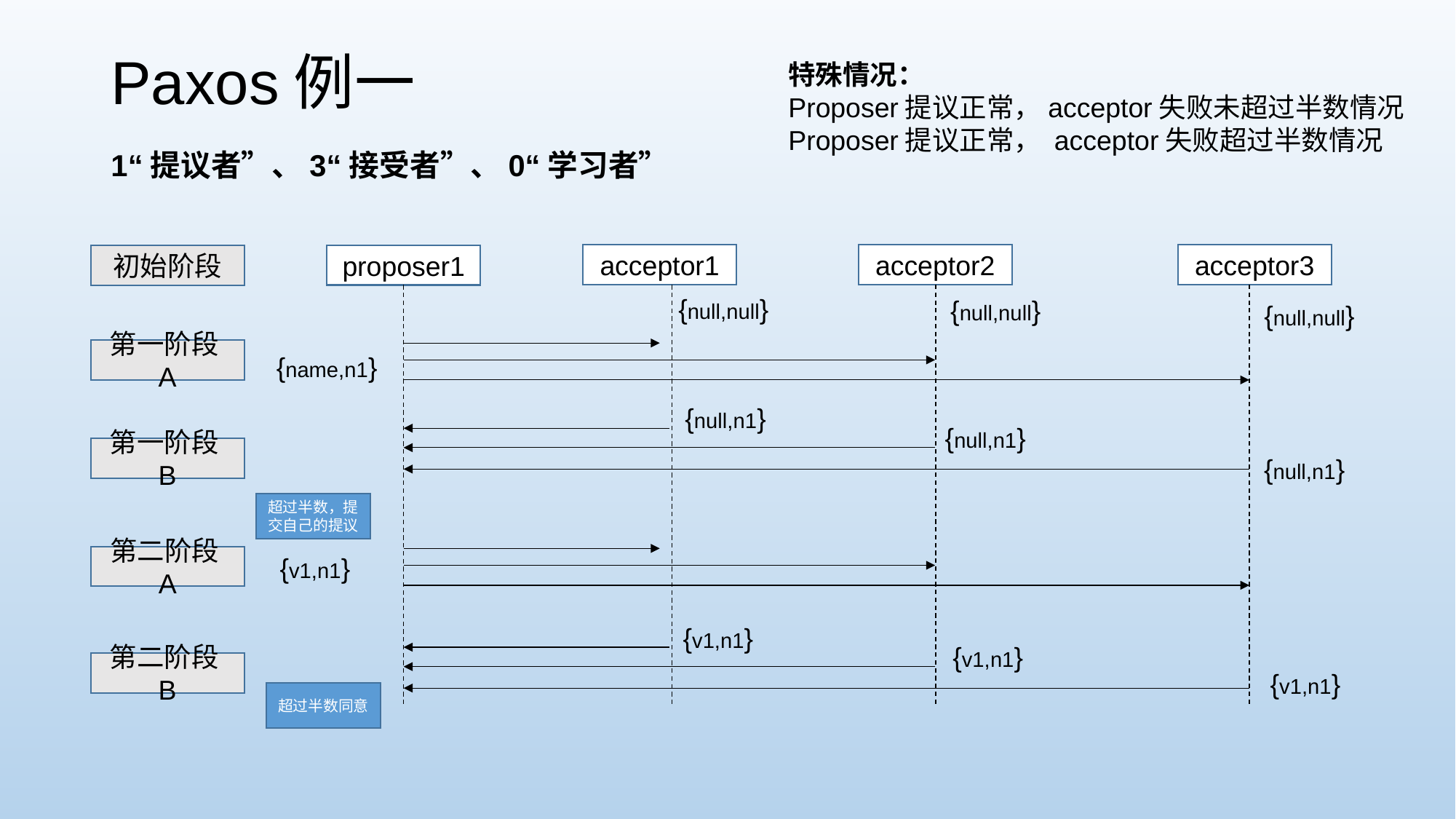

# Paxos例一
特殊情况：
Proposer提议正常，acceptor失败未超过半数情况
Proposer提议正常， acceptor失败超过半数情况

1“提议者”、3“接受者”、0“学习者”

acceptor1
acceptor2
acceptor3
proposer1
初始阶段
{null,null}
{null,null}
{null,null}
第一阶段A
{name,n1}
{null,n1}
{null,n1}
第一阶段B
{null,n1}
超过半数，提交自己的提议
{v1,n1}
第二阶段A
{v1,n1}
{v1,n1}
第二阶段B
{v1,n1}
超过半数同意